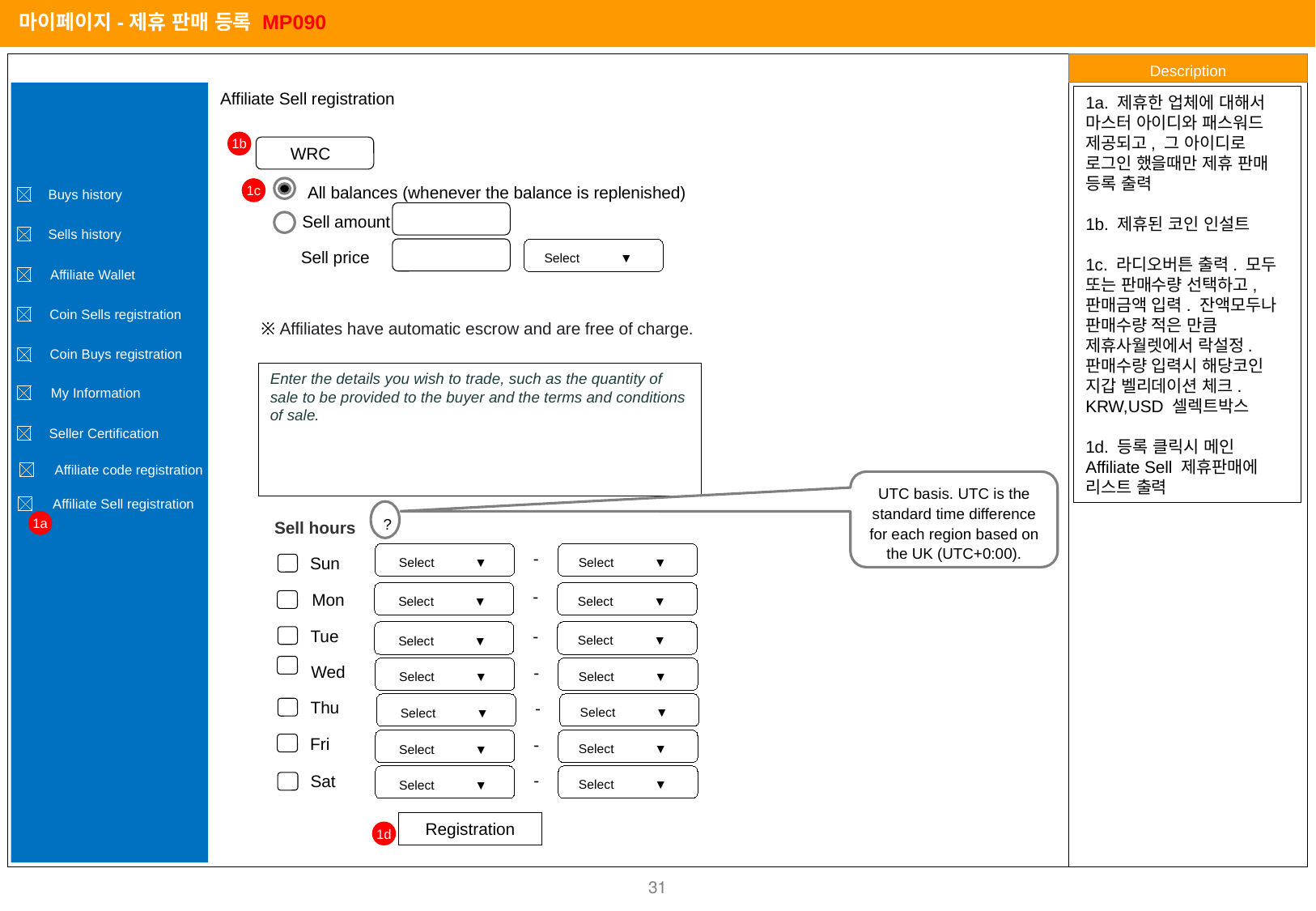

마이페이지-제휴 판매 등록 MP090
Affiliate Sell registration

1a. 제휴한 업체에 대해서 마스터 아이디와 패스워드 제공되고, 그 아이디로 로그인 했을때만 제휴 판매 등록 출력

1b. 제휴된 코인 인설트

1c. 라디오버튼 출력. 모두 또는 판매수량 선택하고, 판매금액 입력. 잔액모두나 판매수량 적은 만큼 제휴사월렛에서 락설정. 판매수량 입력시 해당코인 지갑 벨리데이션 체크. KRW,USD 셀렉트박스

1d. 등록 클릭시 메인 Affiliate Sell 제휴판매에 리스트 출력
1b
WRC

All balances (whenever the balance is replenished)

1c
Buys history

Sell amount

Sells history

Sell price
Select           ▼
Affiliate Wallet

Coin Sells registration

※ Affiliates have automatic escrow and are free of charge.
Coin Buys registration

Enter the details you wish to trade, such as the quantity of sale to be provided to the buyer and the terms and conditions of sale.
My Information

Seller Certification

Affiliate code registration

UTC basis. UTC is the standard time difference for each region based on the UK (UTC+0:00).
Affiliate Sell registration

Sell hours
?
1a
-

Sun
Select           ▼
Select           ▼

-

Mon
Select           ▼
Select           ▼

Tue
-

Select           ▼
Select           ▼
Wed
-

Select           ▼
Select           ▼
Thu
-

Select           ▼
Select           ▼
Fri
-

Select           ▼
Select           ▼
-
Sat

Select           ▼
Select           ▼

Registration
1d